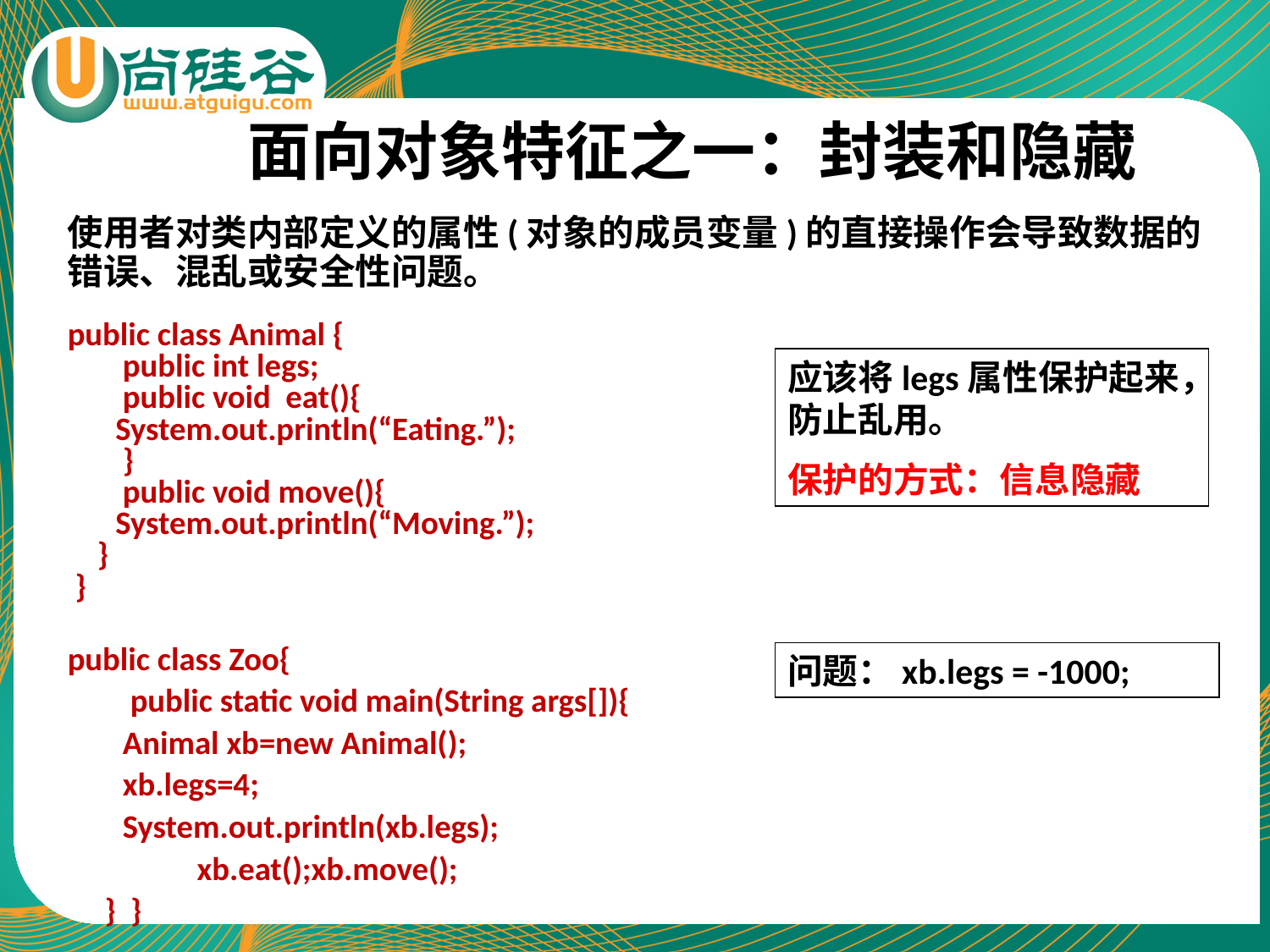

# 面向对象特征之一：封装和隐藏
使用者对类内部定义的属性(对象的成员变量)的直接操作会导致数据的错误、混乱或安全性问题。

public class Animal {
	 public int legs;
	 public void  eat(){
		System.out.println(“Eating.”);
	 }
	 public void move(){
		System.out.println(“Moving.”);
    }
 }

public class Zoo{
	  public static void main(String args[]){
		 Animal xb=new Animal();
		 xb.legs=4;
		 System.out.println(xb.legs);
	           xb.eat();xb.move();
     }  }
应该将legs属性保护起来，防止乱用。
保护的方式：信息隐藏
问题：xb.legs = -1000;